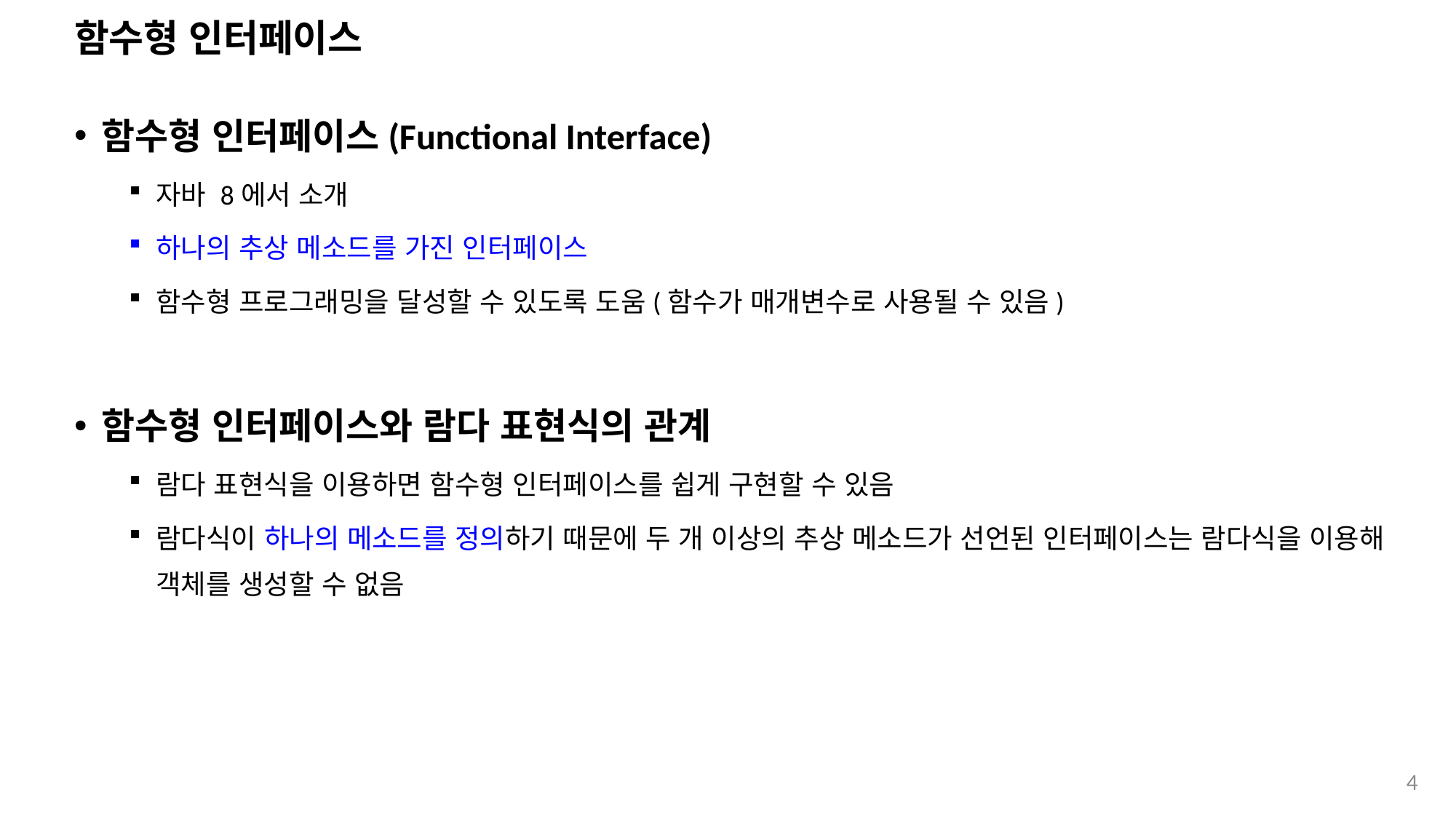

# 함수형 인터페이스
함수형 인터페이스(Functional Interface)
자바 8에서 소개
하나의 추상 메소드를 가진 인터페이스
함수형 프로그래밍을 달성할 수 있도록 도움(함수가 매개변수로 사용될 수 있음)

함수형 인터페이스와 람다 표현식의 관계
람다 표현식을 이용하면 함수형 인터페이스를 쉽게 구현할 수 있음
람다식이 하나의 메소드를 정의하기 때문에 두 개 이상의 추상 메소드가 선언된 인터페이스는 람다식을 이용해 객체를 생성할 수 없음

4